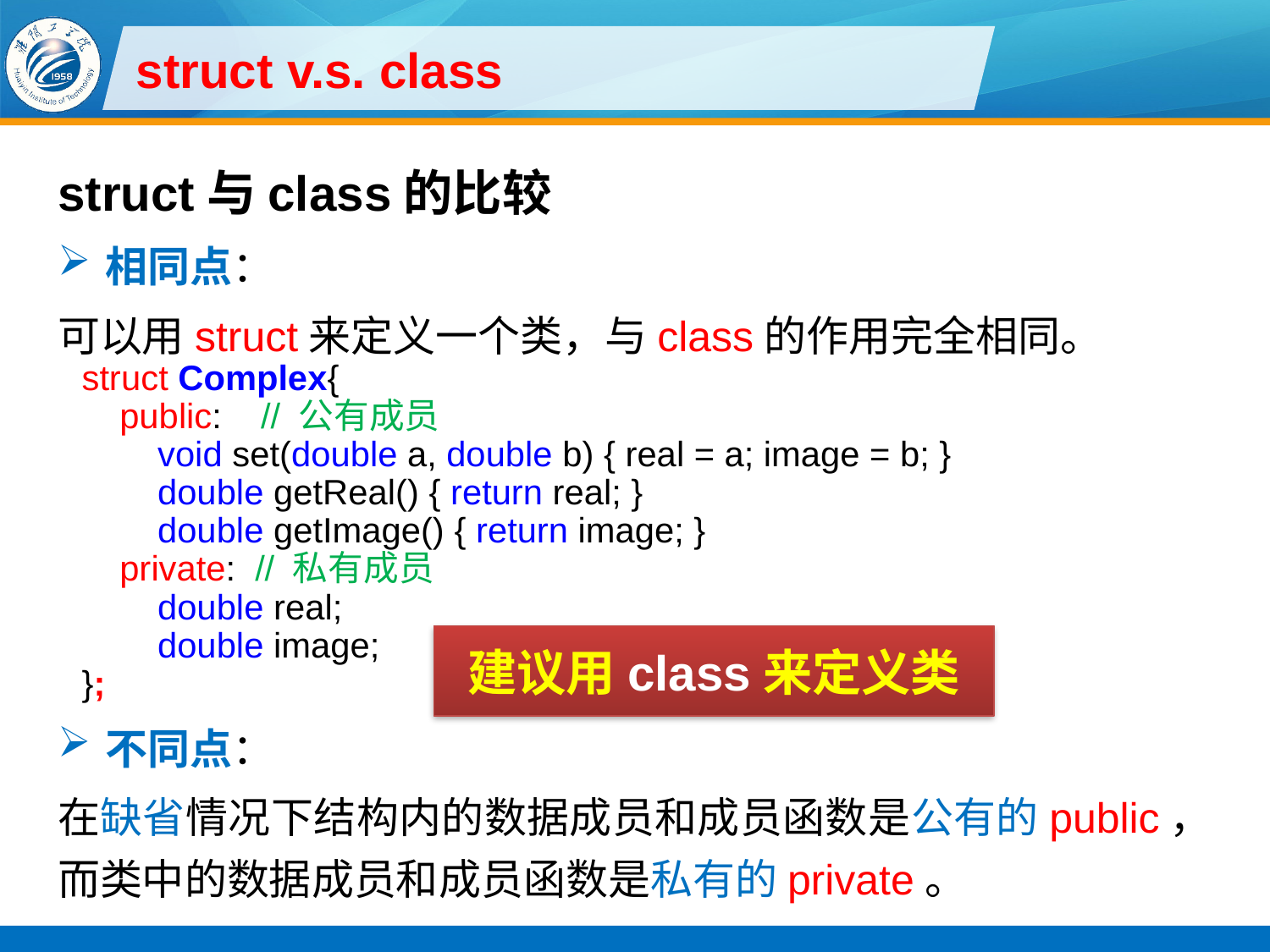

# struct v.s. class
struct与class的比较
相同点：
可以用struct来定义一个类，与class的作用完全相同。
struct Complex{
public:    // 公有成员
void set(double a, double b) { real = a; image = b; }
double getReal() { return real; }
double getImage() { return image; }
private:  // 私有成员
double real;
double image;
};
不同点：
在缺省情况下结构内的数据成员和成员函数是公有的public，而类中的数据成员和成员函数是私有的private。
建议用class来定义类